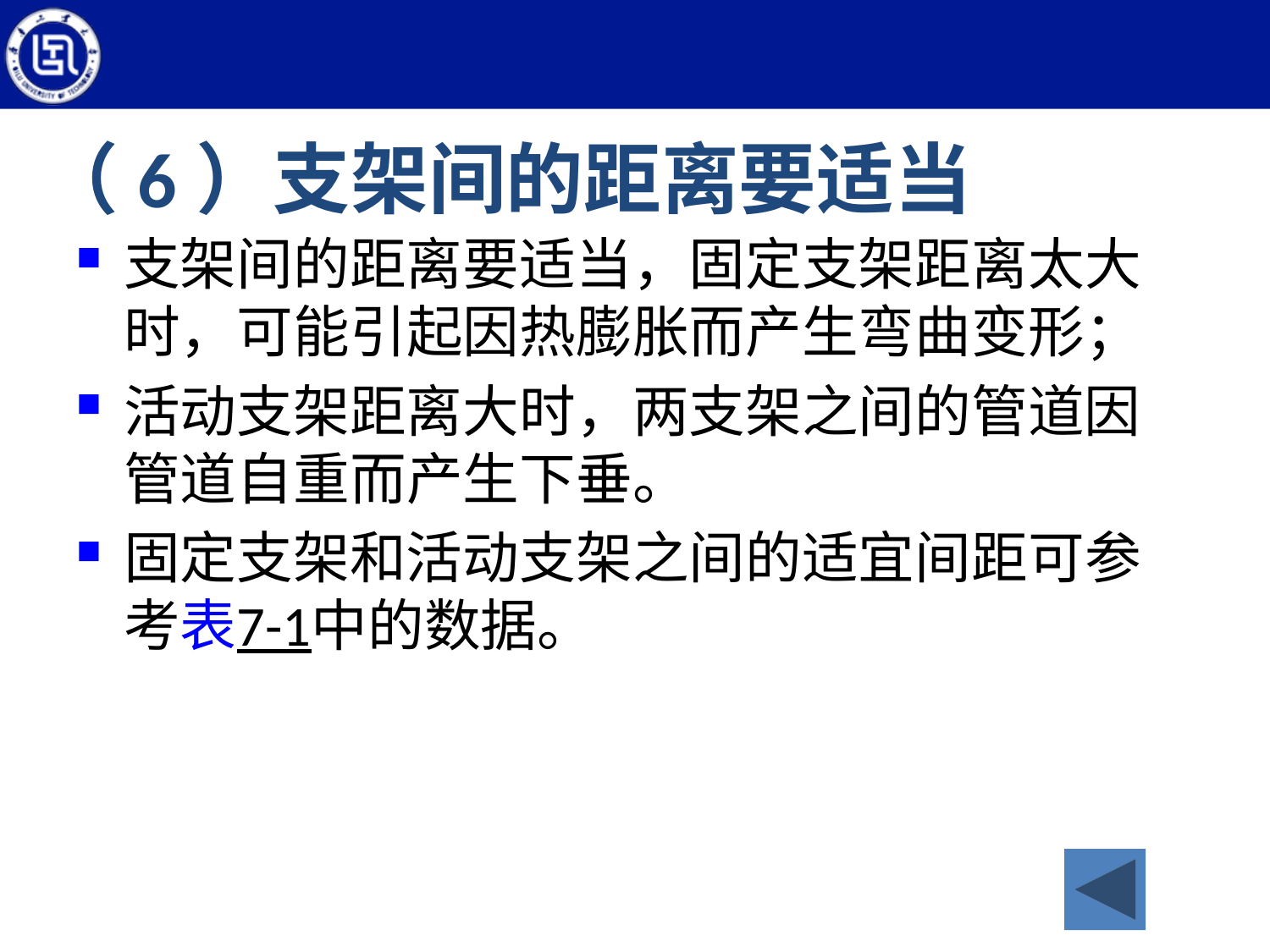

# （6）支架间的距离要适当
支架间的距离要适当，固定支架距离太大时，可能引起因热膨胀而产生弯曲变形；
活动支架距离大时，两支架之间的管道因管道自重而产生下垂。
固定支架和活动支架之间的适宜间距可参考表7-1中的数据。